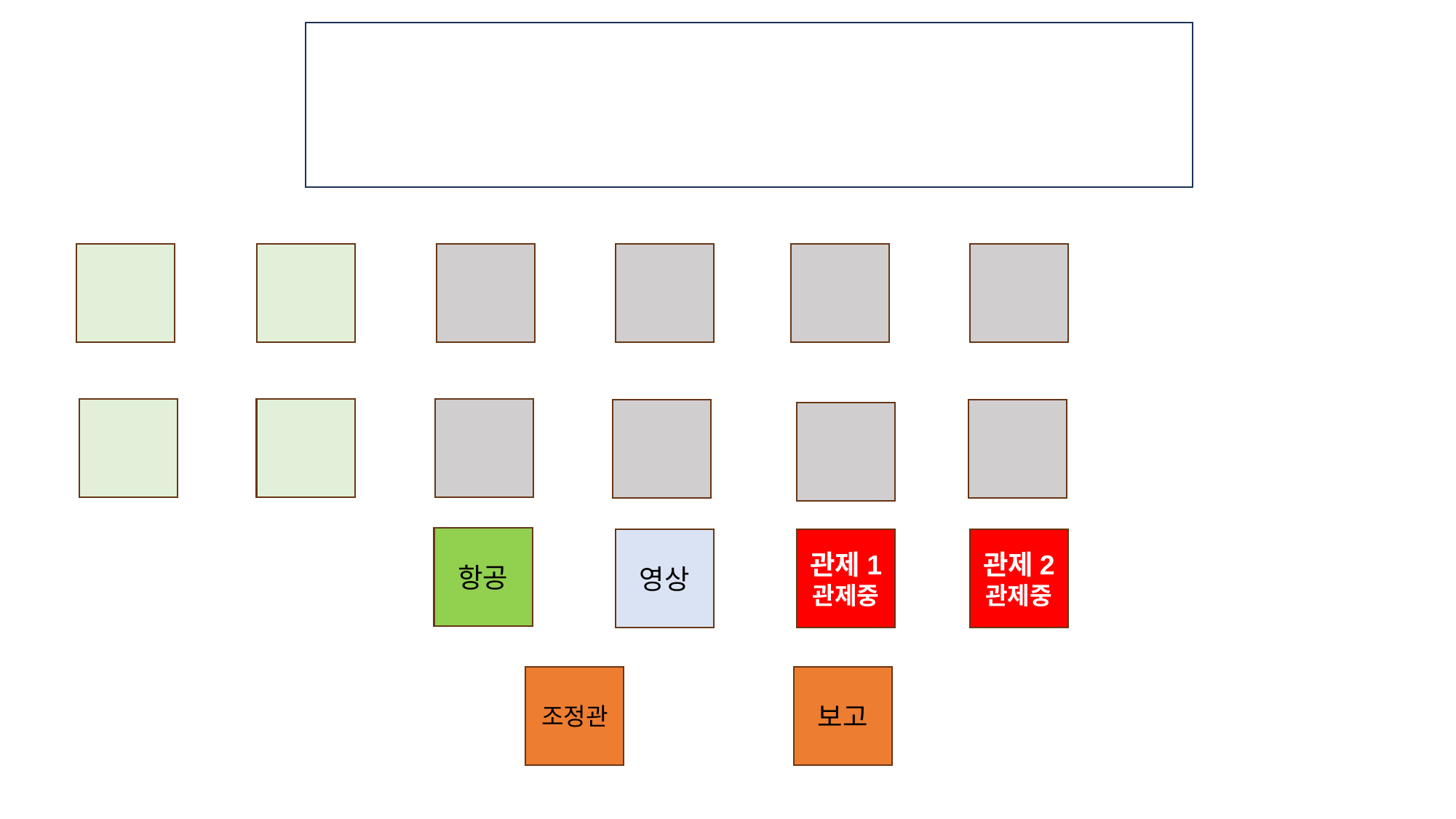

항공
관제1
관제중
관제2
관제중
영상
보고
조정관